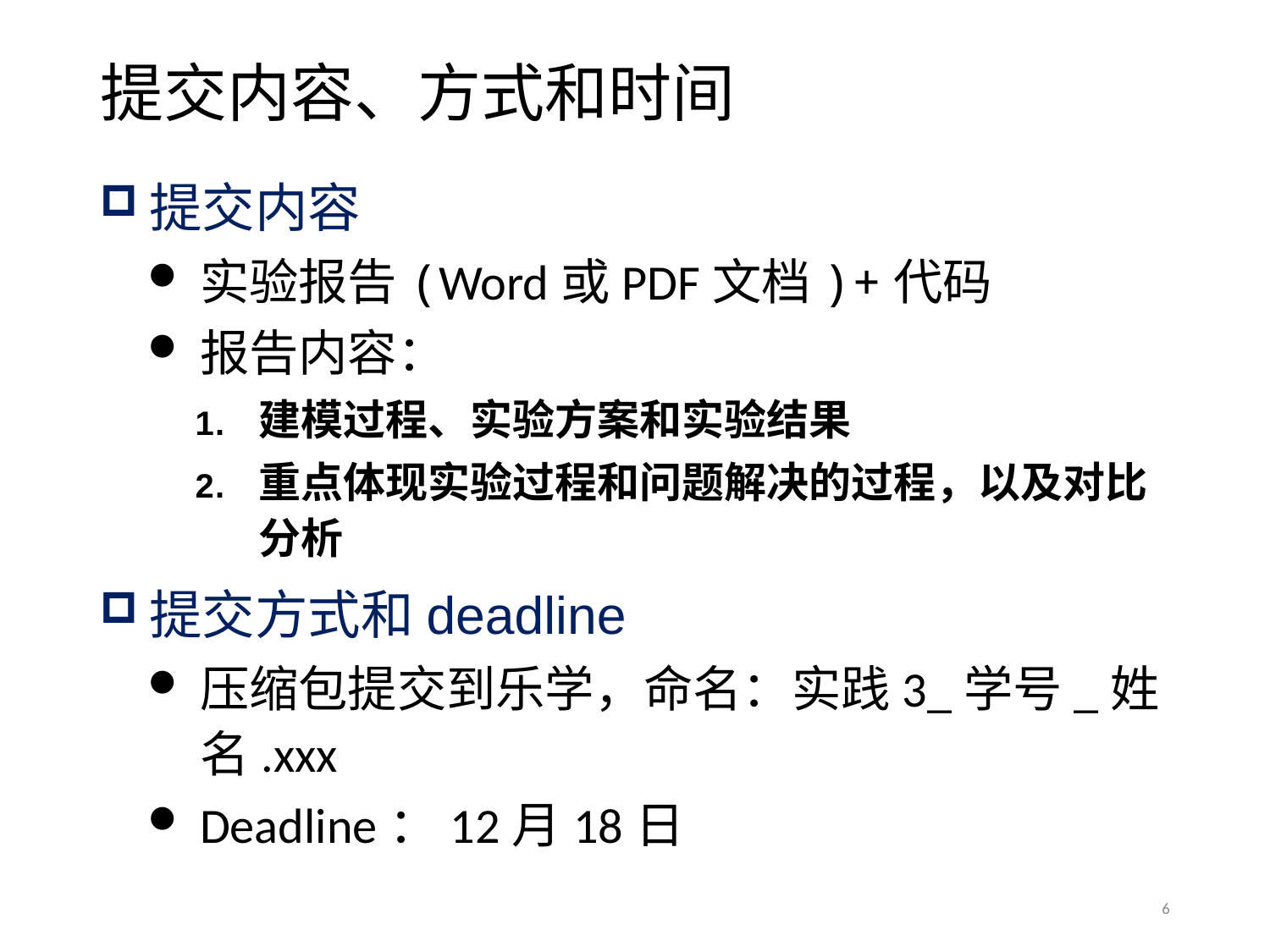

# 提交内容、方式和时间
提交内容
实验报告(Word或PDF文档)+代码
报告内容：
建模过程、实验方案和实验结果
重点体现实验过程和问题解决的过程，以及对比分析
提交方式和deadline
压缩包提交到乐学，命名：实践3_学号_姓名.xxx
Deadline：12月18日

6